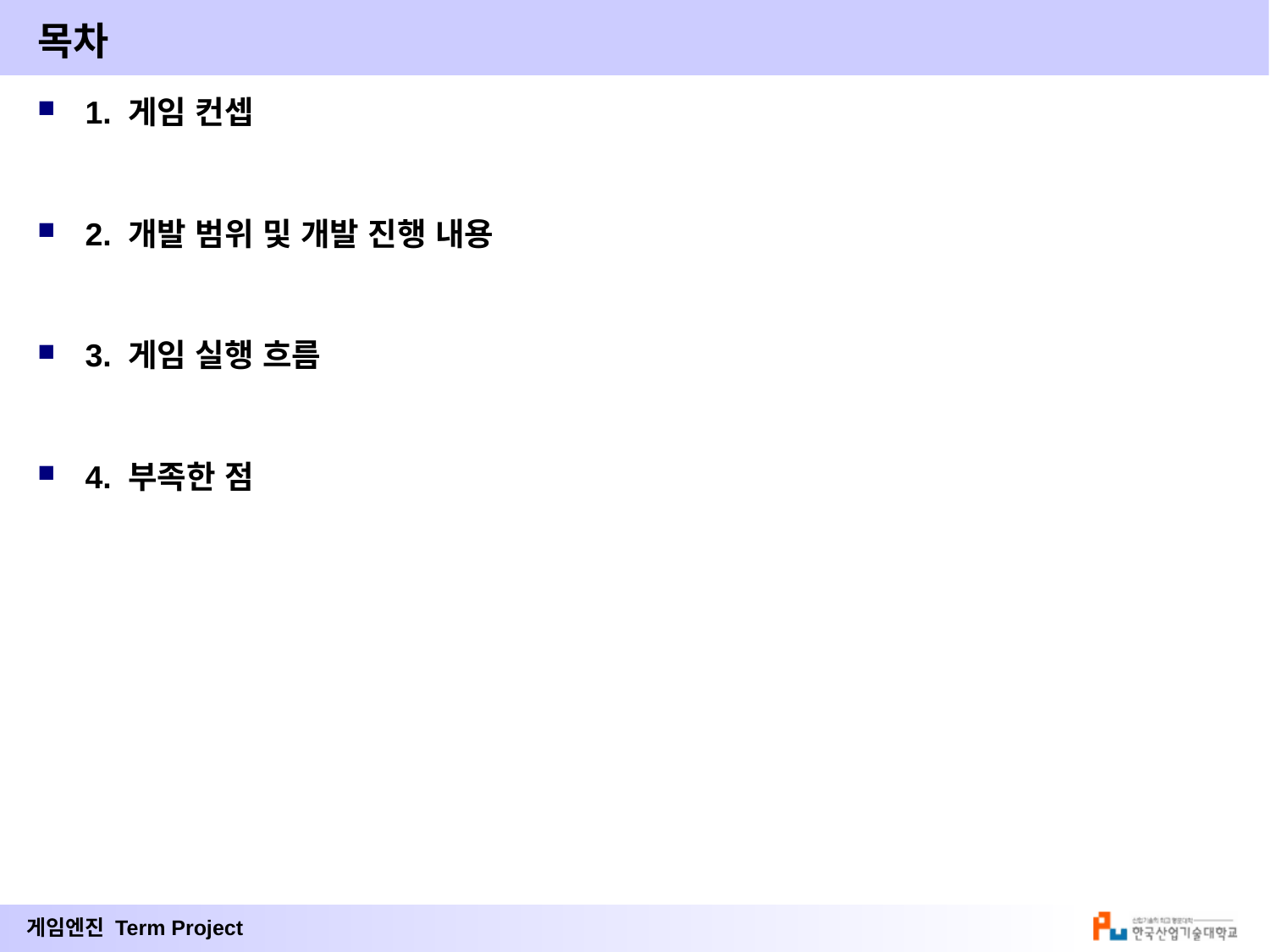

목차
1. 게임 컨셉

2. 개발 범위 및 개발 진행 내용

3. 게임 실행 흐름

4. 부족한 점